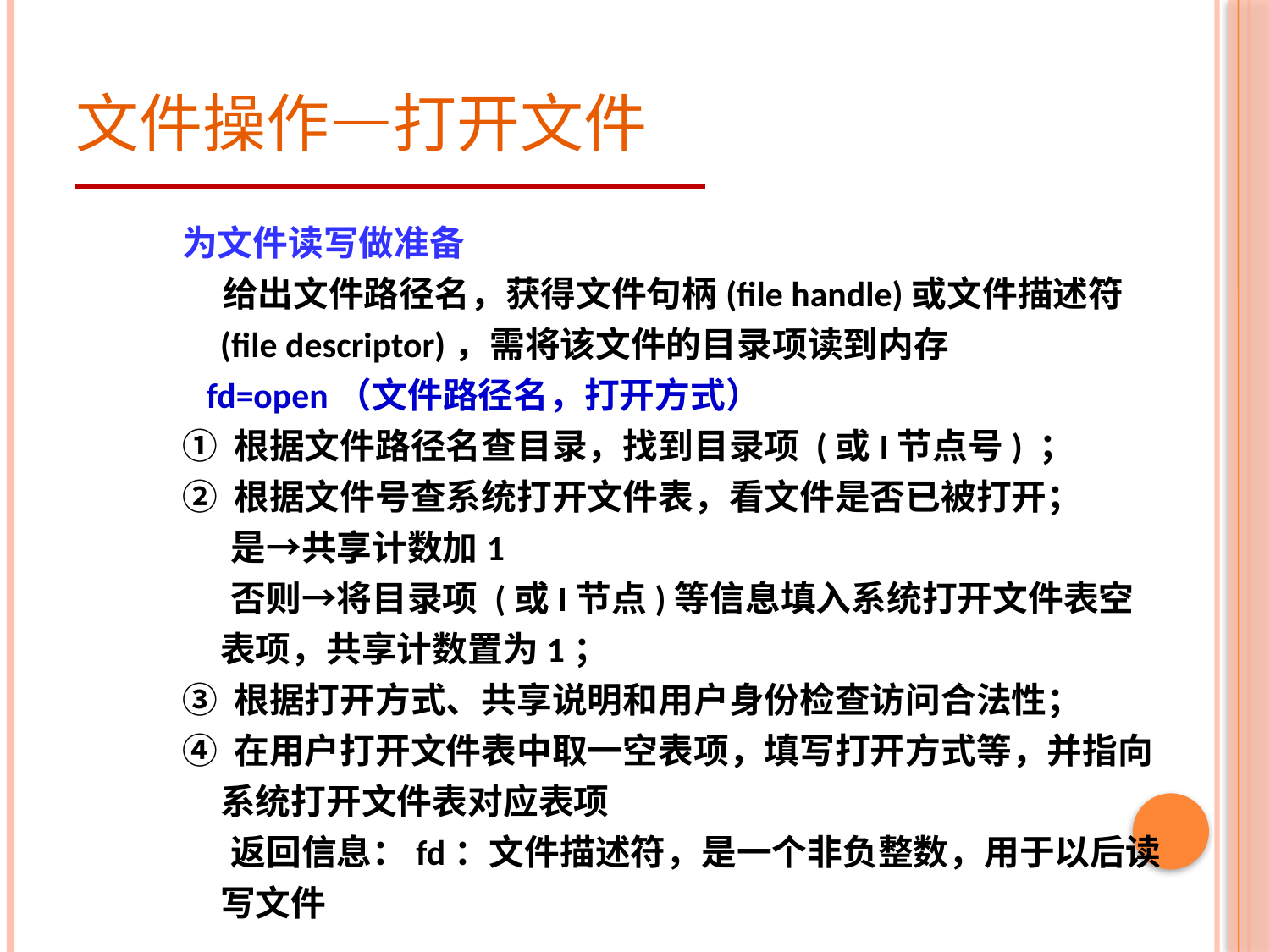

# 文件操作—打开文件
为文件读写做准备
    给出文件路径名，获得文件句柄(file handle)或文件描述符(file descriptor)，需将该文件的目录项读到内存
   fd=open（文件路径名，打开方式）
① 根据文件路径名查目录，找到目录项 (或I节点号) ；
② 根据文件号查系统打开文件表，看文件是否已被打开；
     是→共享计数加1
     否则→将目录项 (或I节点)等信息填入系统打开文件表空表项，共享计数置为1；
③ 根据打开方式、共享说明和用户身份检查访问合法性；
④ 在用户打开文件表中取一空表项，填写打开方式等，并指向系统打开文件表对应表项
     返回信息：fd：文件描述符，是一个非负整数，用于以后读写文件